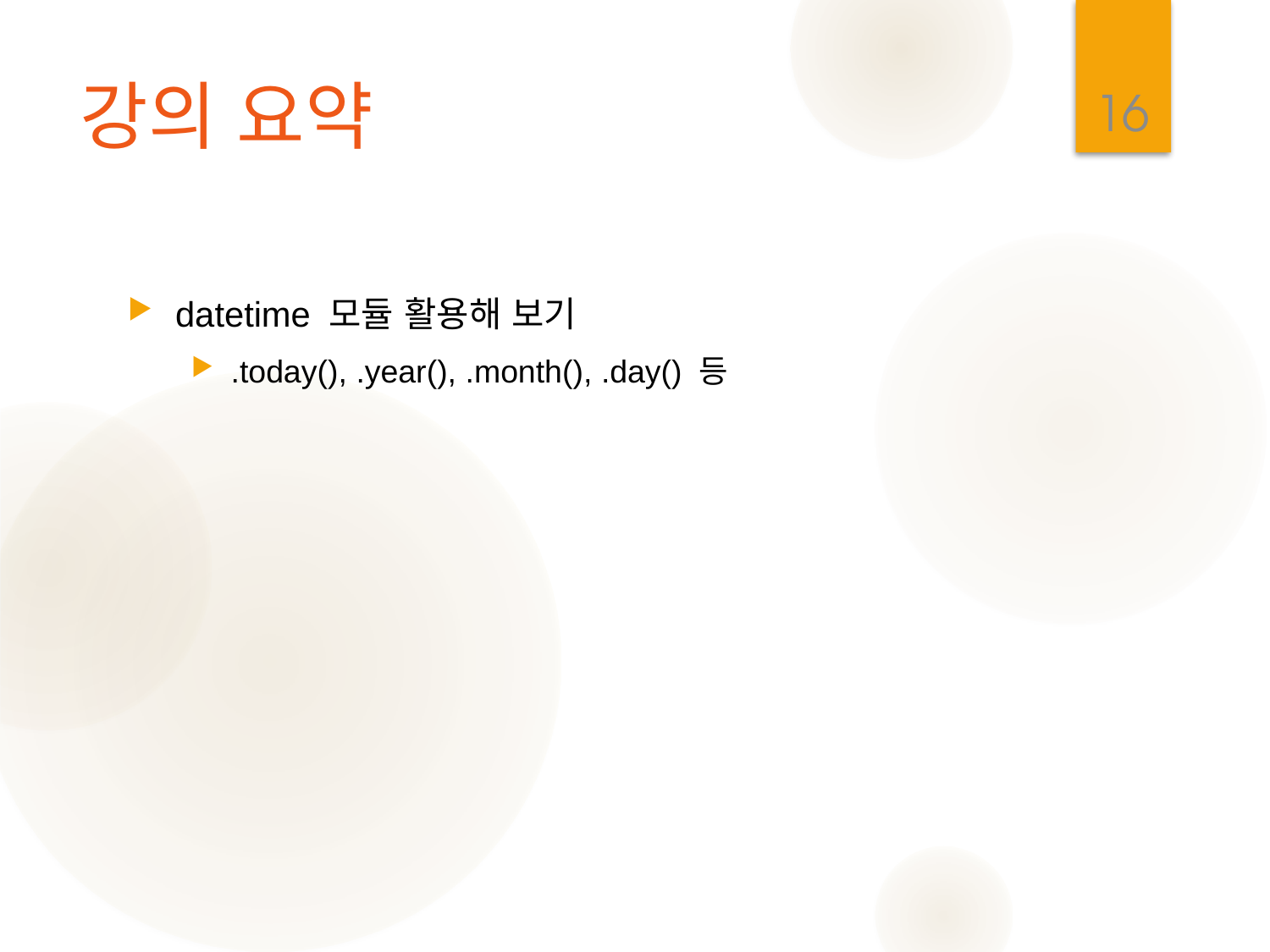

16
# 강의 요약
datetime 모듈 활용해 보기
.today(), .year(), .month(), .day() 등